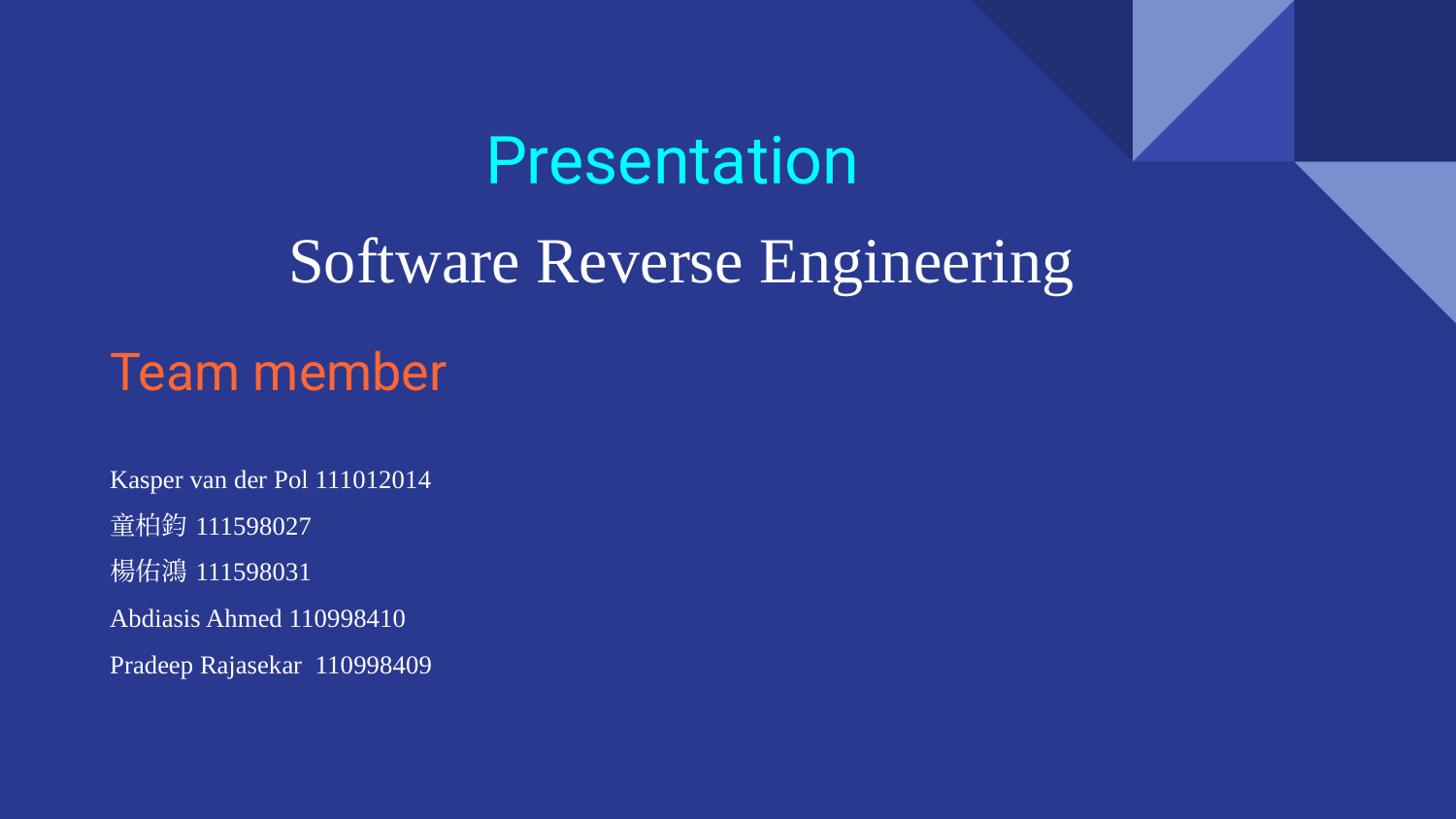

Presentation
Software Reverse Engineering
# Team member
Kasper van der Pol 111012014
童柏鈞 111598027
楊佑鴻 111598031
Abdiasis Ahmed 110998410
Pradeep Rajasekar  110998409